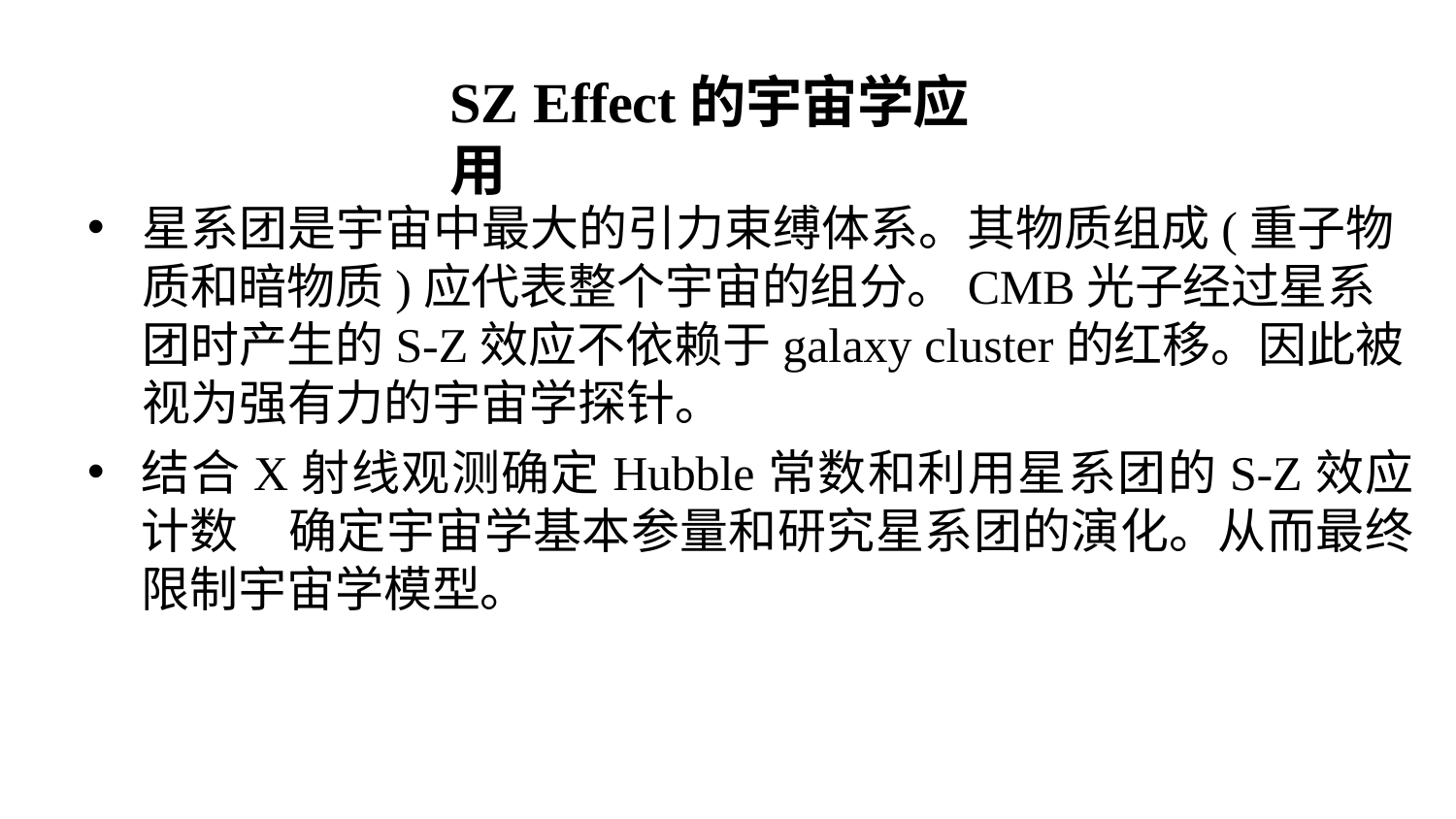

# SZ Effect的宇宙学应用
星系团是宇宙中最大的引力束缚体系。其物质组成(重子物质和暗物质)应代表整个宇宙的组分。CMB光子经过星系团时产生的S-Z效应不依赖于galaxy cluster的红移。因此被视为强有力的宇宙学探针。
结合X射线观测确定Hubble常数和利用星系团的S-Z效应计数	确定宇宙学基本参量和研究星系团的演化。从而最终限制宇	宙学模型。